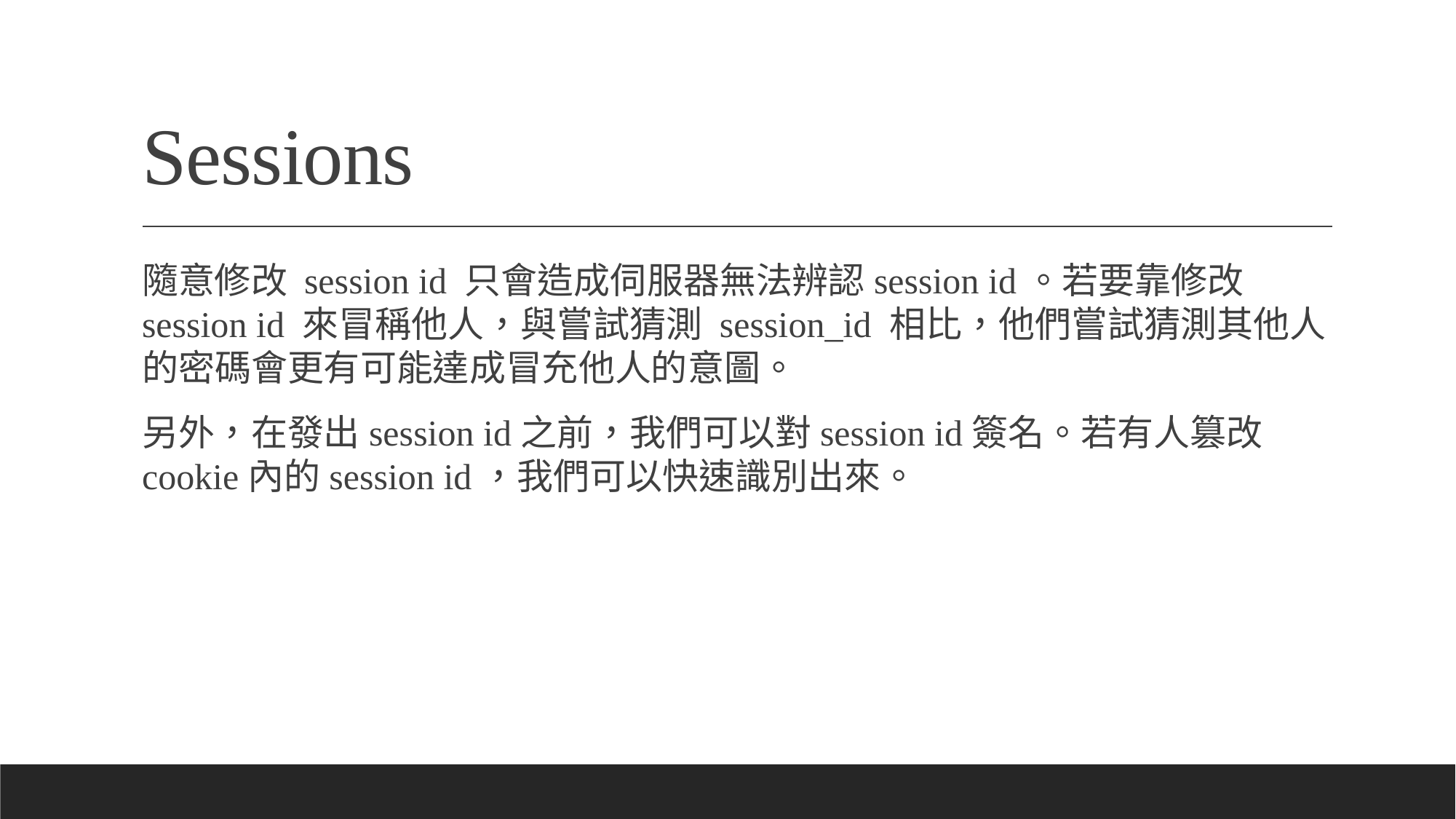

# Sessions
隨意修改 session id 只會造成伺服器無法辨認session id。若要靠修改session id 來冒稱他人，與嘗試猜測 session_id 相比，他們嘗試猜測其他人的密碼會更有可能達成冒充他人的意圖。
另外，在發出session id之前，我們可以對session id簽名。若有人篡改cookie內的session id，我們可以快速識別出來。